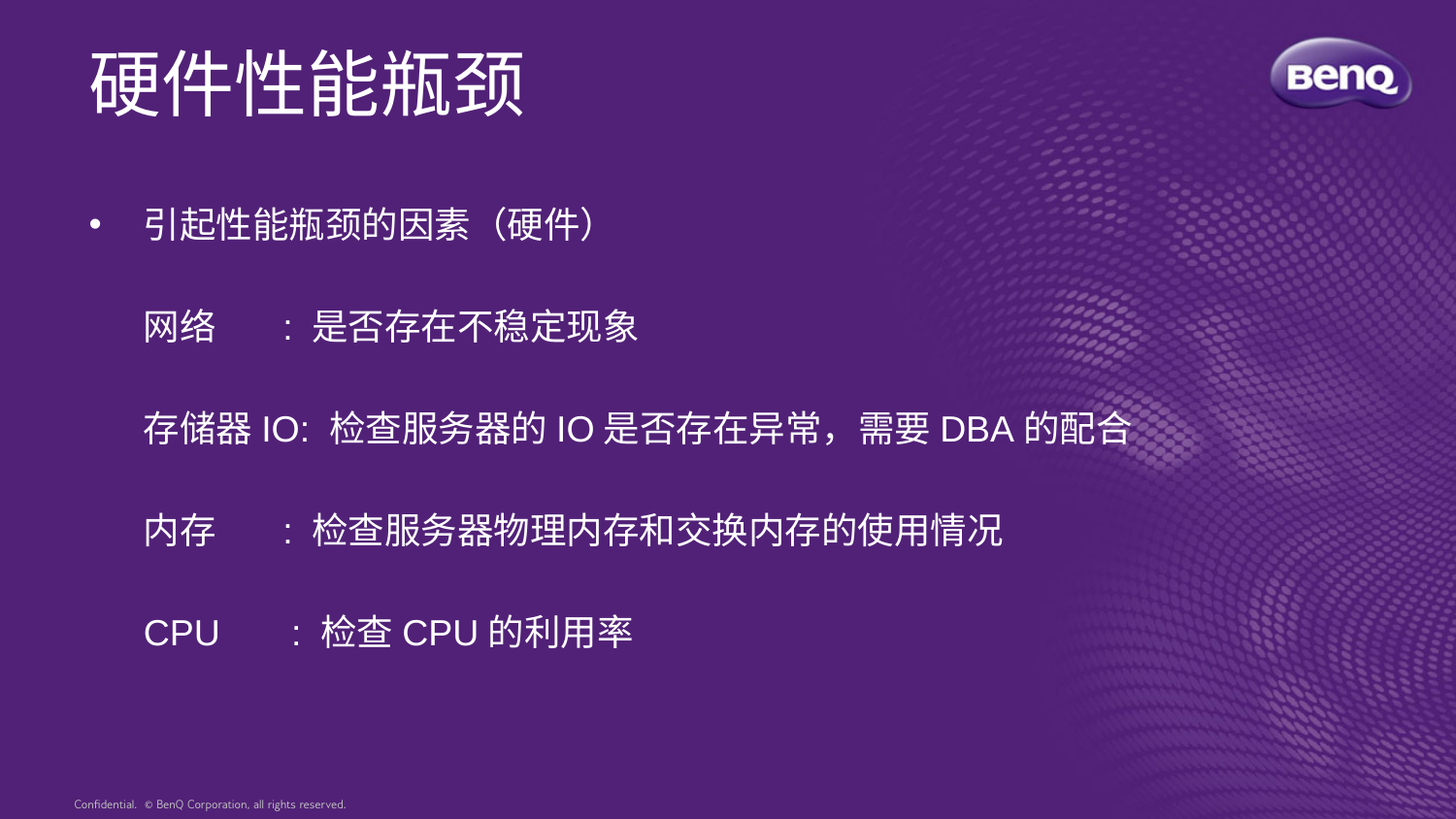

硬件性能瓶颈

引起性能瓶颈的因素（硬件）

	网络       : 是否存在不稳定现象

	存储器IO: 检查服务器的IO是否存在异常，需要DBA的配合

	内存       : 检查服务器物理内存和交换内存的使用情况

	CPU       : 检查CPU的利用率